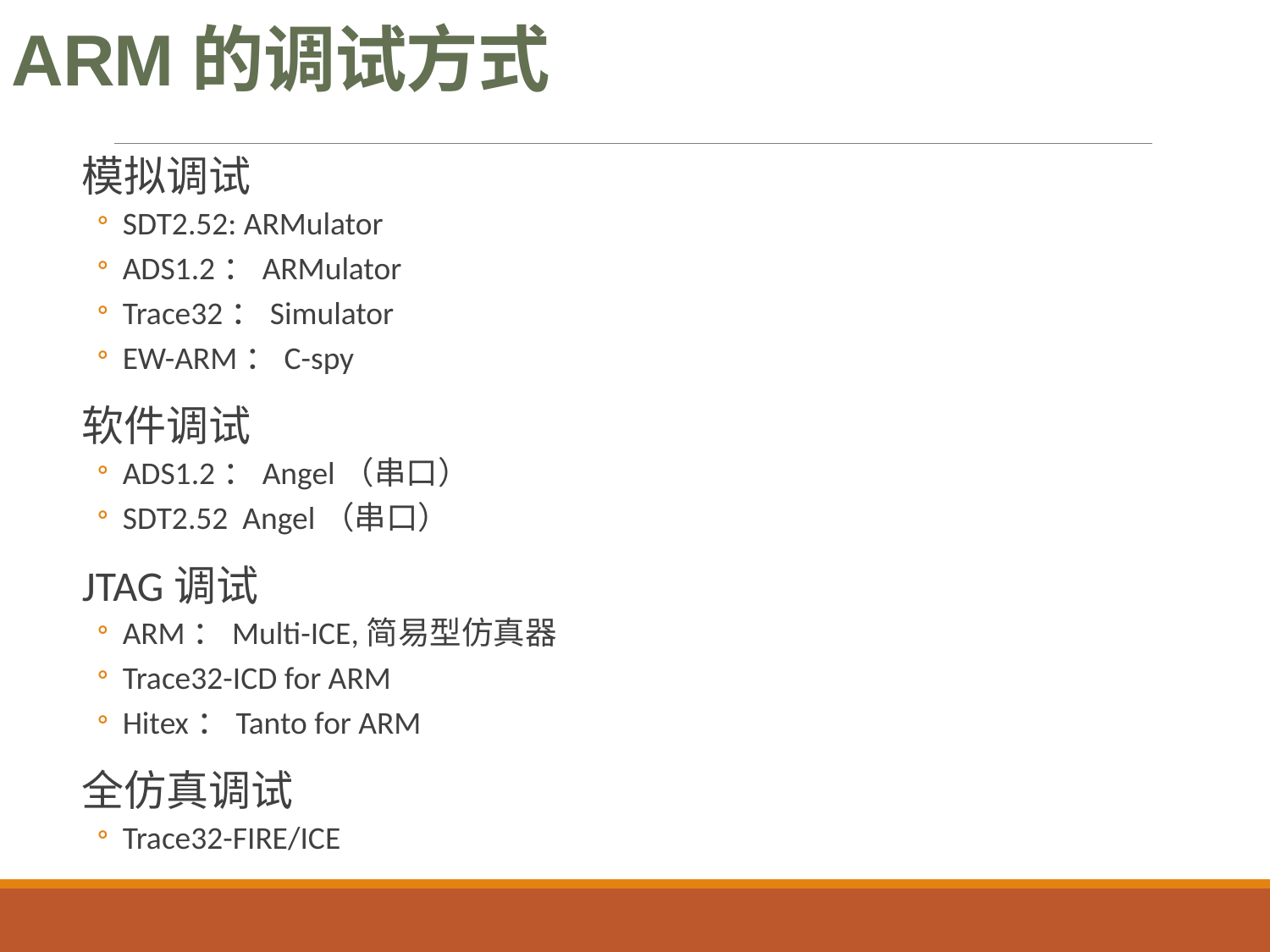

# ARM的调试方式
模拟调试
SDT2.52: ARMulator
ADS1.2：ARMulator
Trace32：Simulator
EW-ARM：C-spy
软件调试
ADS1.2：Angel（串口）
SDT2.52  Angel（串口）
JTAG调试
ARM：Multi-ICE,简易型仿真器
Trace32-ICD for ARM
Hitex：Tanto for ARM
全仿真调试
Trace32-FIRE/ICE